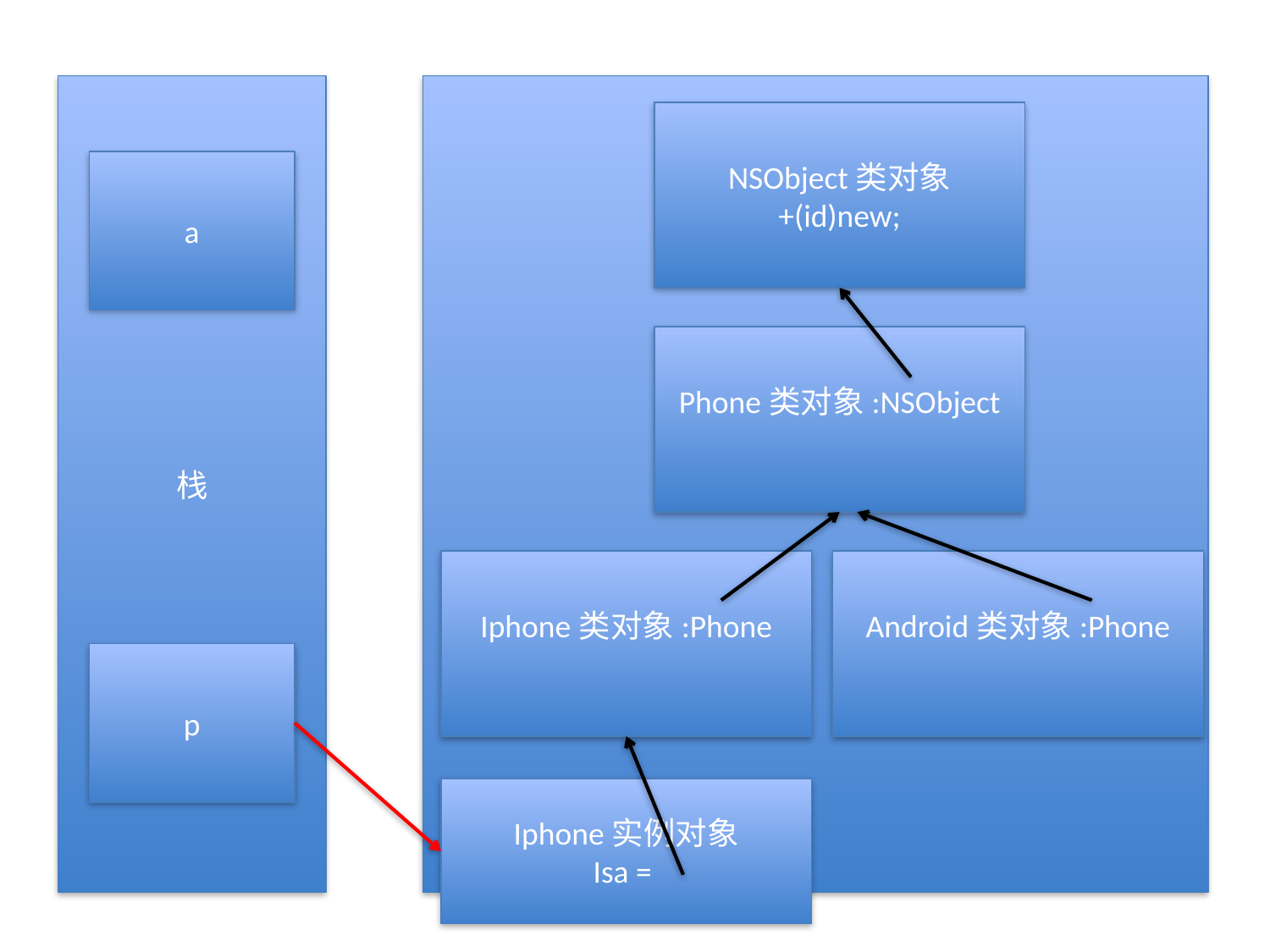

栈
堆
NSObject类对象
+(id)new;
a
Phone类对象:NSObject

Iphone类对象:Phone

Android类对象:Phone

p
Iphone实例对象
Isa =